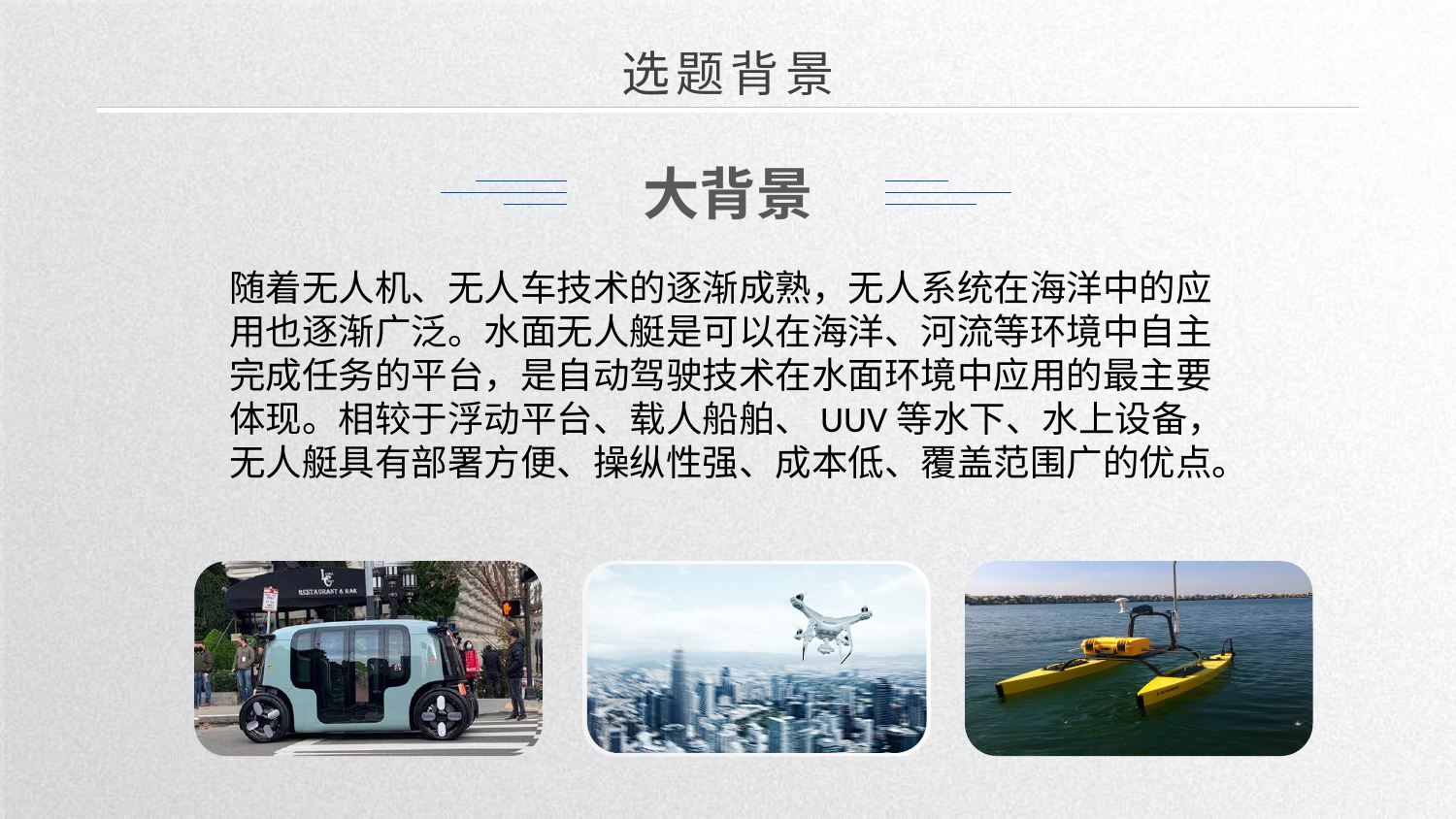

选题背景
大背景

随着无人机、无人车技术的逐渐成熟，无人系统在海洋中的应用也逐渐广泛。水面无人艇是可以在海洋、河流等环境中自主完成任务的平台，是自动驾驶技术在水面环境中应用的最主要体现。相较于浮动平台、载人船舶、UUV等水下、水上设备，无人艇具有部署方便、操纵性强、成本低、覆盖范围广的优点。